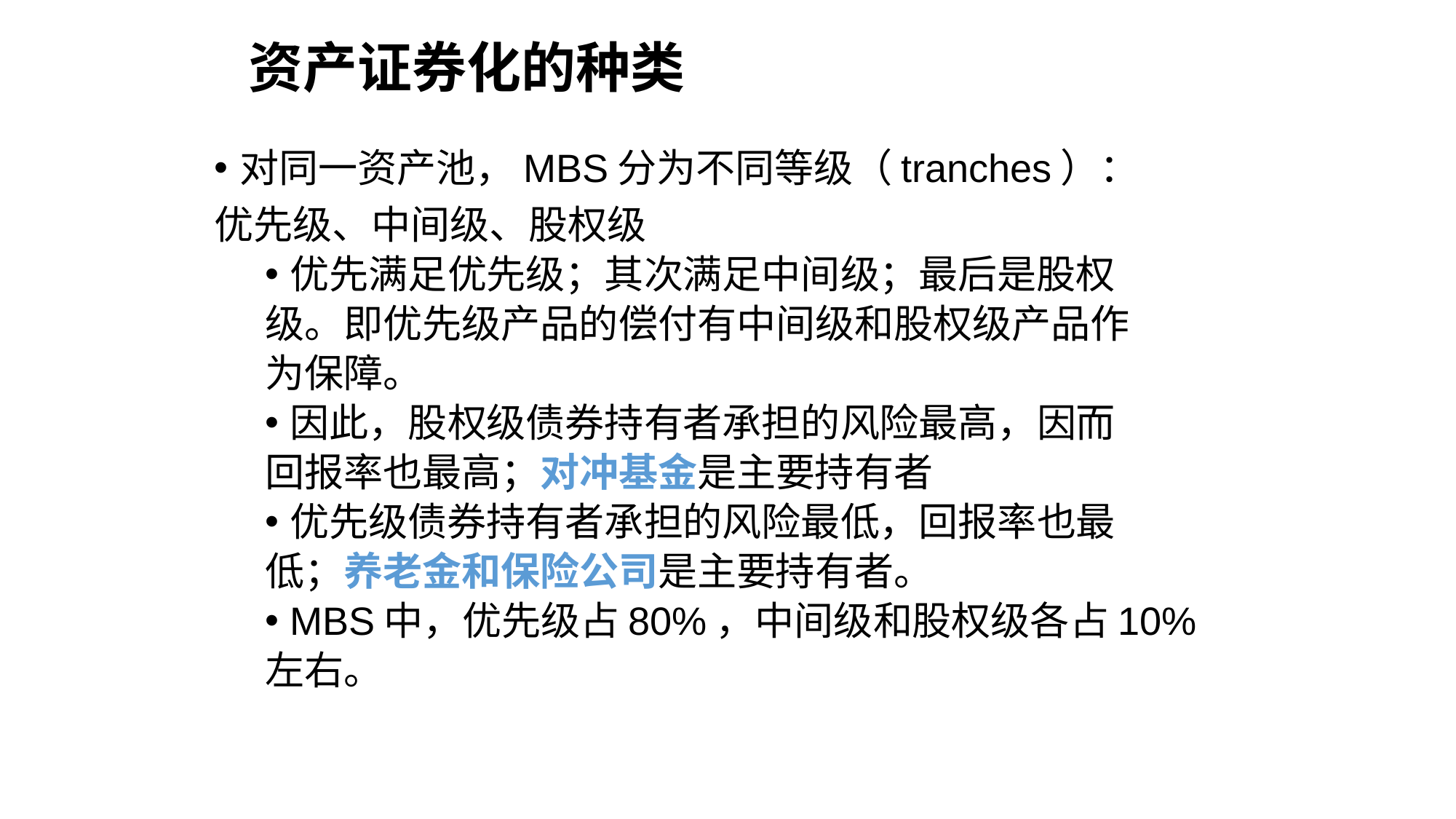

资产证券化的种类
对同一资产池，MBS分为不同等级（tranches）：
优先级、中间级、股权级
优先满足优先级；其次满足中间级；最后是股权
级。即优先级产品的偿付有中间级和股权级产品作
为保障。
因此，股权级债券持有者承担的风险最高，因而
回报率也最高；对冲基金是主要持有者
优先级债券持有者承担的风险最低，回报率也最
低；养老金和保险公司是主要持有者。
MBS中，优先级占80%，中间级和股权级各占10%
左右。